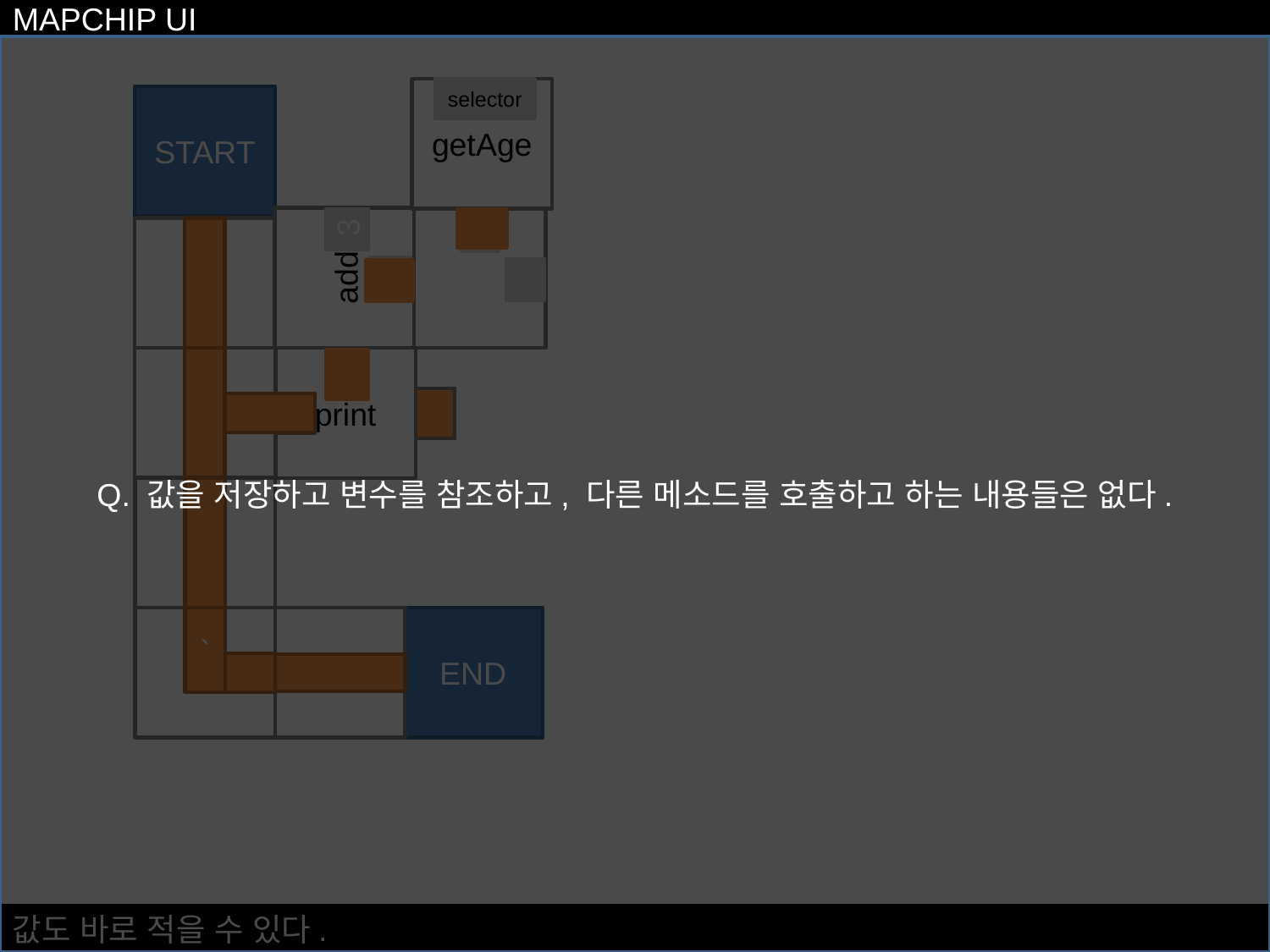

MAPCHIP UI
Q. 값을 저장하고 변수를 참조하고, 다른 메소드를 호출하고 하는 내용들은 없다.
getAge
selector

START

add
3
5

print

3

END

`

값도 바로 적을 수 있다.